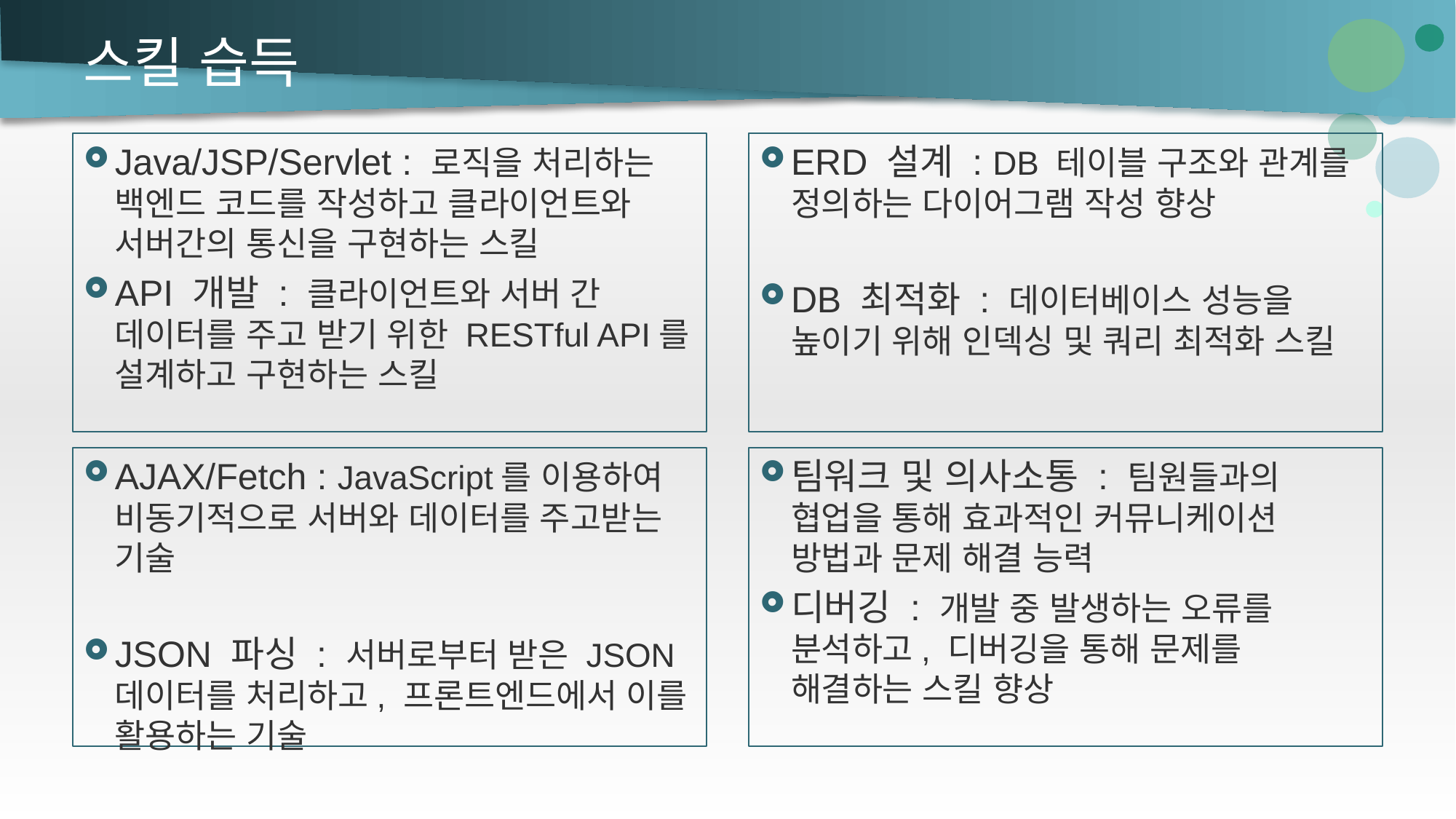

# 스킬 습득
Java/JSP/Servlet : 로직을 처리하는 백엔드 코드를 작성하고 클라이언트와 서버간의 통신을 구현하는 스킬
API 개발 : 클라이언트와 서버 간 데이터를 주고 받기 위한 RESTful API를 설계하고 구현하는 스킬
ERD 설계 : DB 테이블 구조와 관계를 정의하는 다이어그램 작성 향상

DB 최적화 : 데이터베이스 성능을 높이기 위해 인덱싱 및 쿼리 최적화 스킬
AJAX/Fetch : JavaScript를 이용하여 비동기적으로 서버와 데이터를 주고받는 기술

JSON 파싱 : 서버로부터 받은 JSON 데이터를 처리하고, 프론트엔드에서 이를 활용하는 기술

팀워크 및 의사소통 : 팀원들과의 협업을 통해 효과적인 커뮤니케이션 방법과 문제 해결 능력
디버깅 : 개발 중 발생하는 오류를 분석하고, 디버깅을 통해 문제를 해결하는 스킬 향상